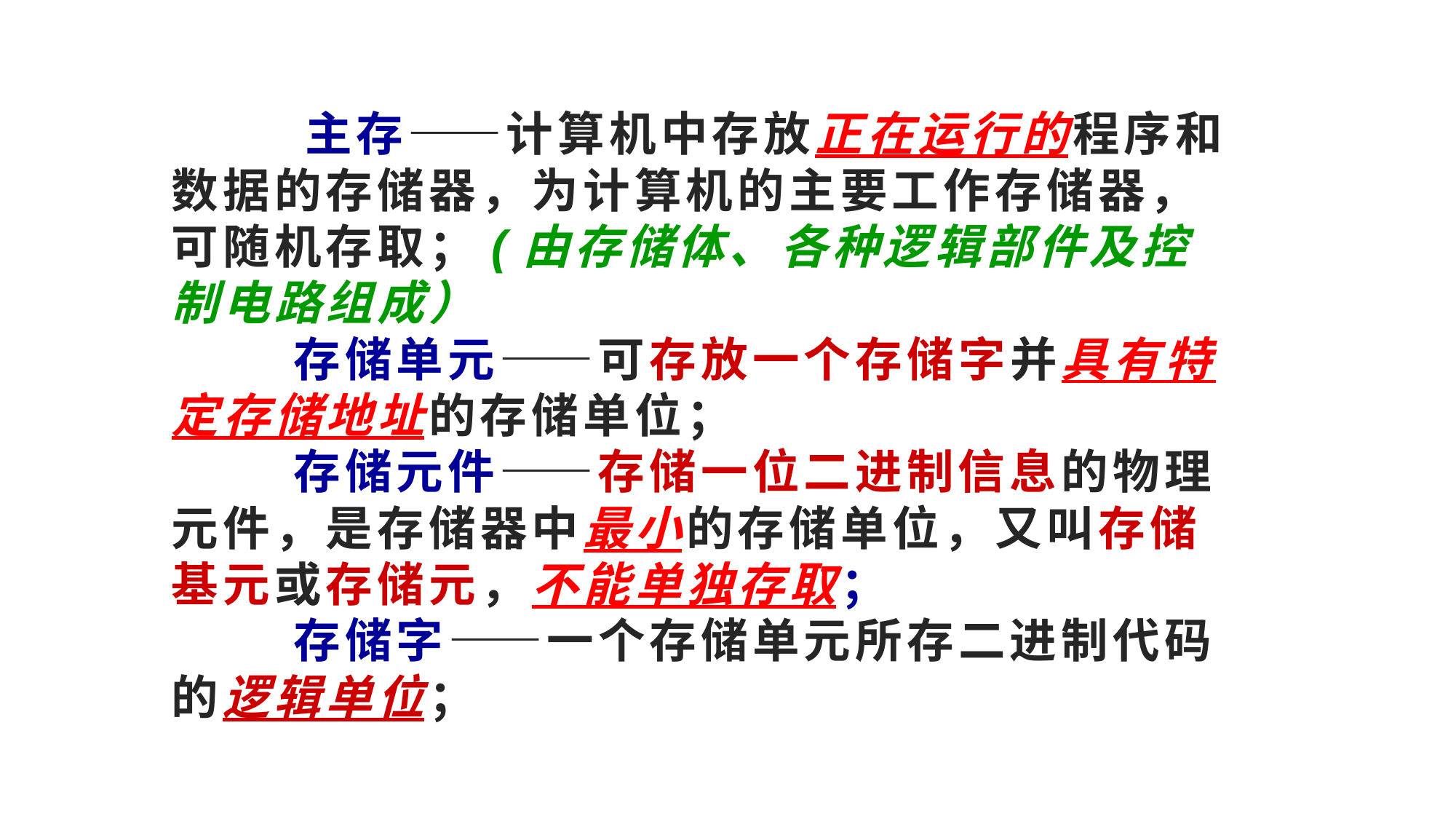

# 主存——计算机中存放正在运行的程序和数据的存储器，为计算机的主要工作存储器，可随机存取；(由存储体、各种逻辑部件及控制电路组成） 存储单元——可存放一个存储字并具有特定存储地址的存储单位； 存储元件——存储一位二进制信息的物理元件，是存储器中最小的存储单位，又叫存储基元或存储元，不能单独存取； 存储字——一个存储单元所存二进制代码的逻辑单位；